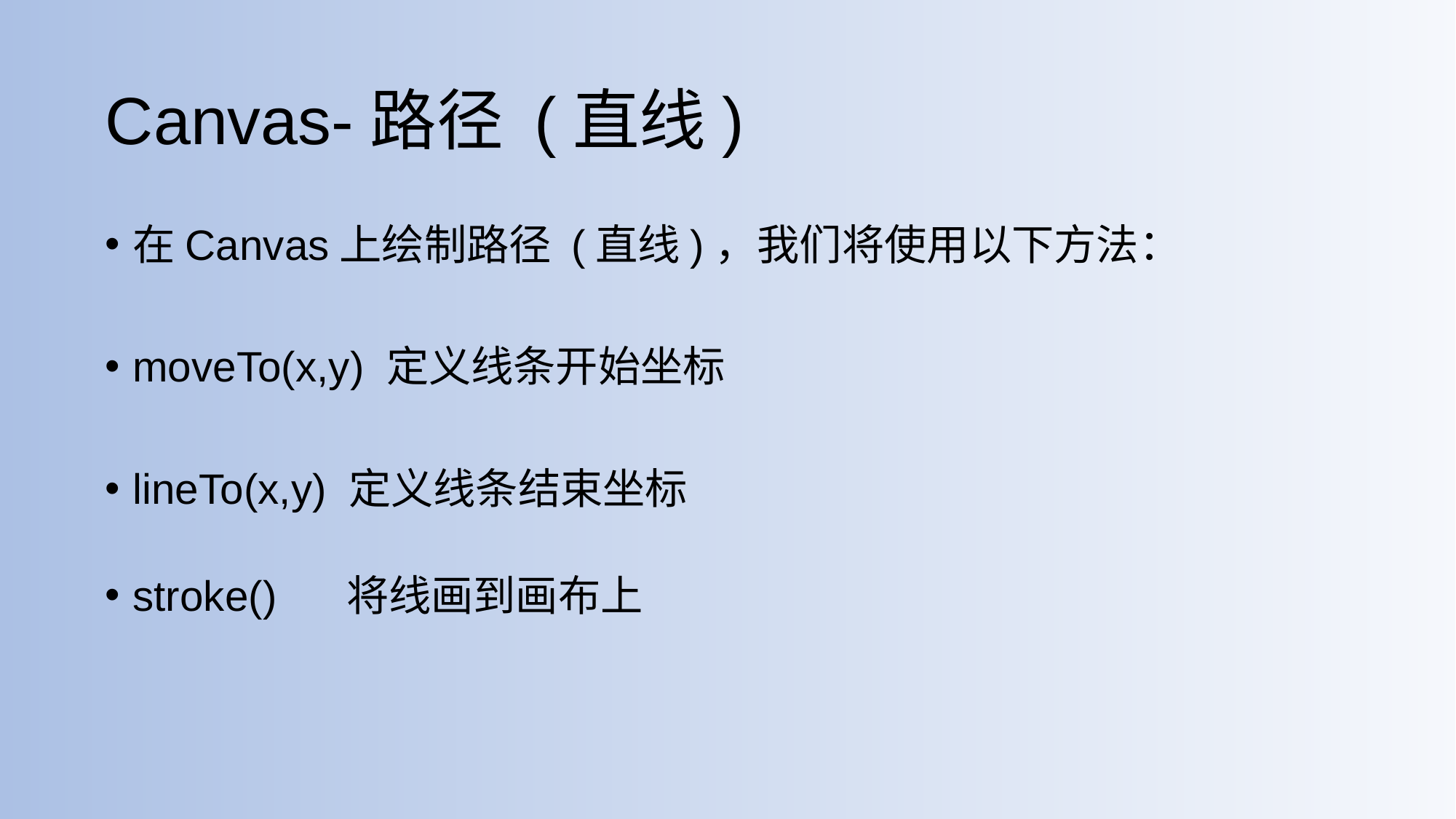

# Canvas-路径 (直线)
在Canvas上绘制路径 (直线)，我们将使用以下方法：

moveTo(x,y) 定义线条开始坐标

lineTo(x,y) 定义线条结束坐标
stroke()     将线画到画布上